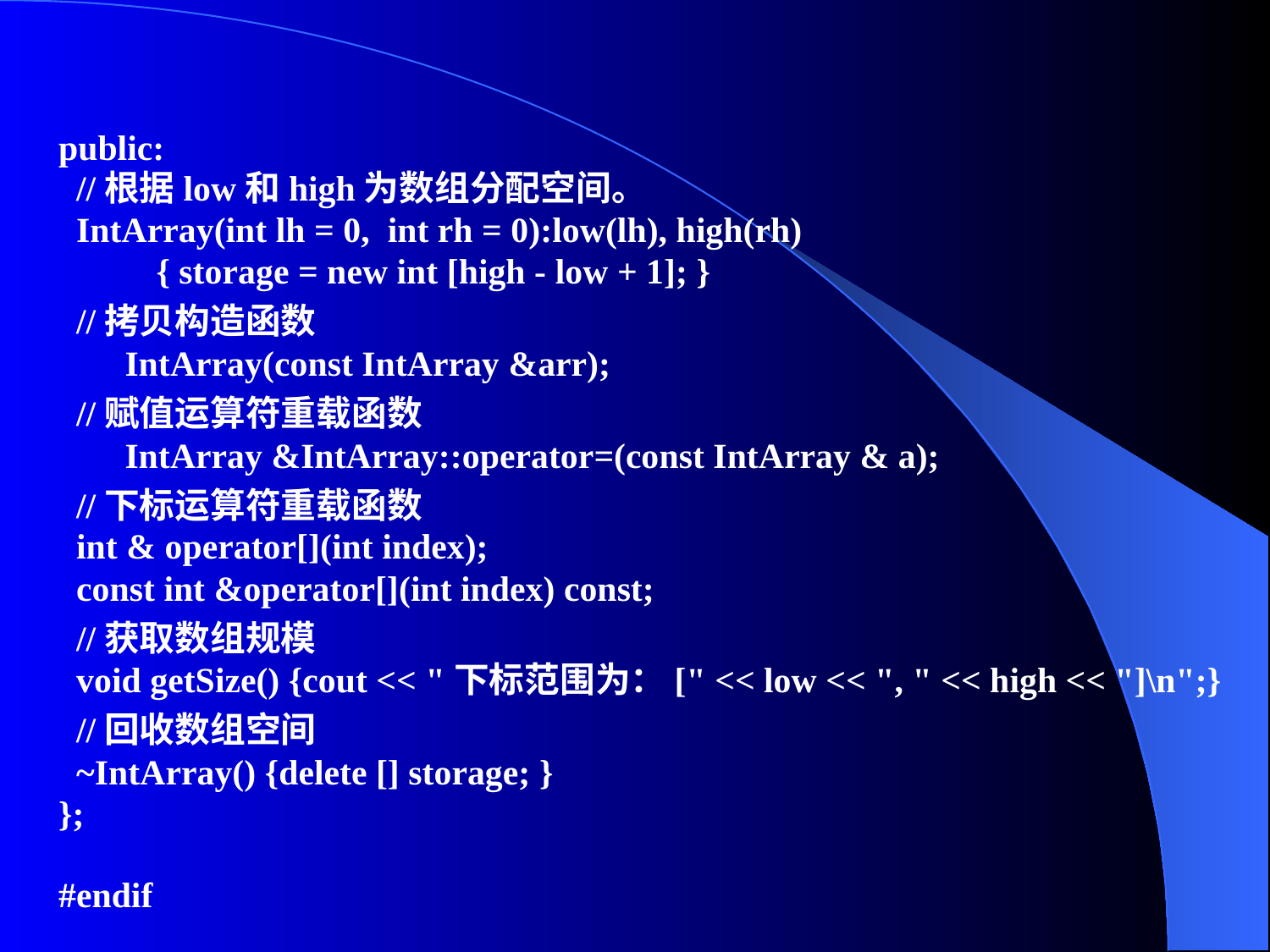

public:
  //根据low和high为数组分配空间。
  IntArray(int lh = 0,  int rh = 0):low(lh), high(rh)
           { storage = new int [high - low + 1]; }
  //拷贝构造函数
	IntArray(const IntArray &arr);
  //赋值运算符重载函数
	IntArray &IntArray::operator=(const IntArray & a);
  //下标运算符重载函数
  int & operator[](int index);
  const int &operator[](int index) const;
  //获取数组规模
  void getSize() {cout << "下标范围为：[" << low << ", " << high << "]\n";}
  //回收数组空间
  ~IntArray() {delete [] storage; }
};

#endif